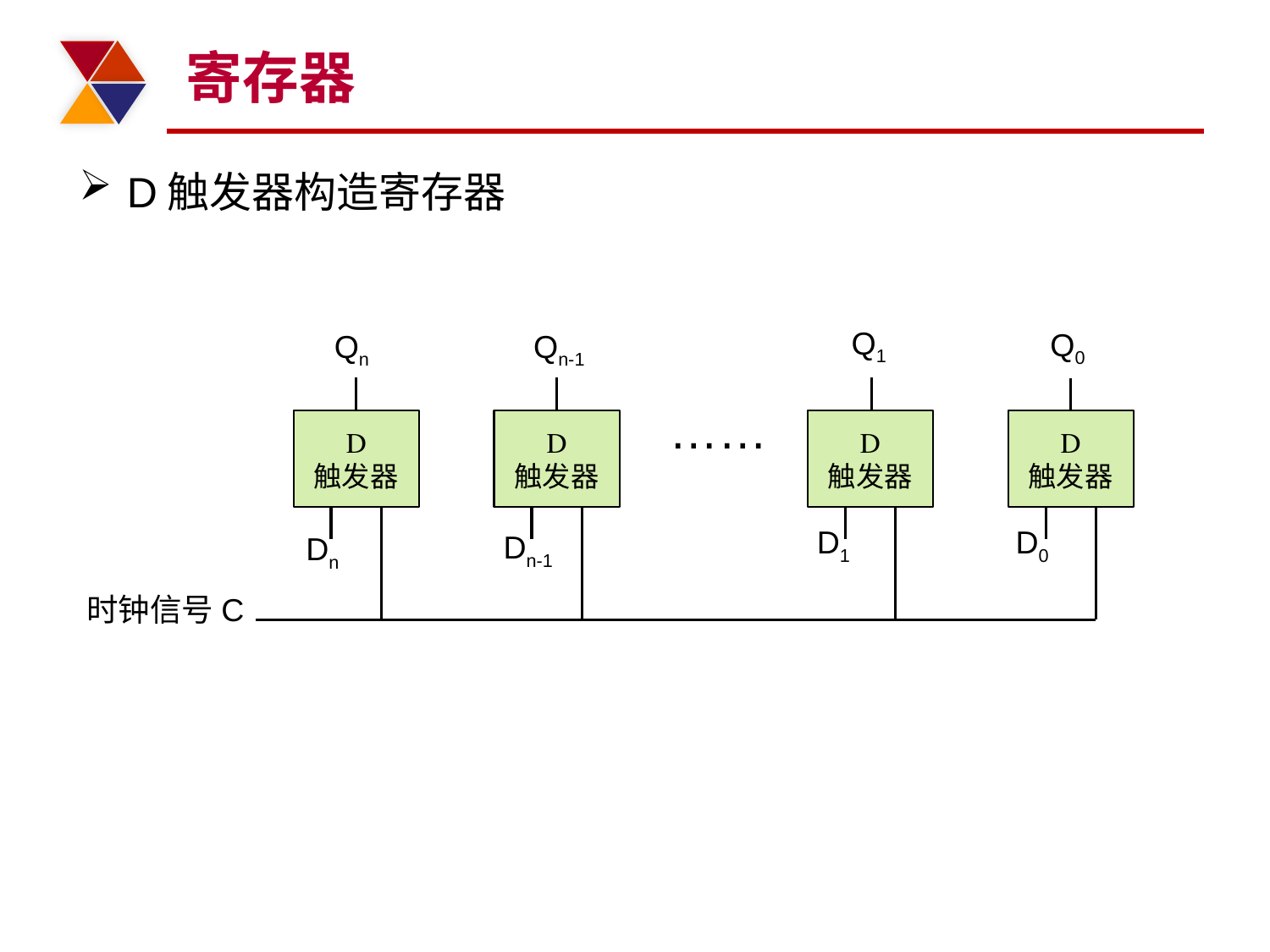

# 寄存器
D触发器构造寄存器

Q1
Q0
Qn
Qn-1
……
D
触发器
D
触发器
D
触发器
D
触发器
D1
D0
Dn-1
Dn
时钟信号C